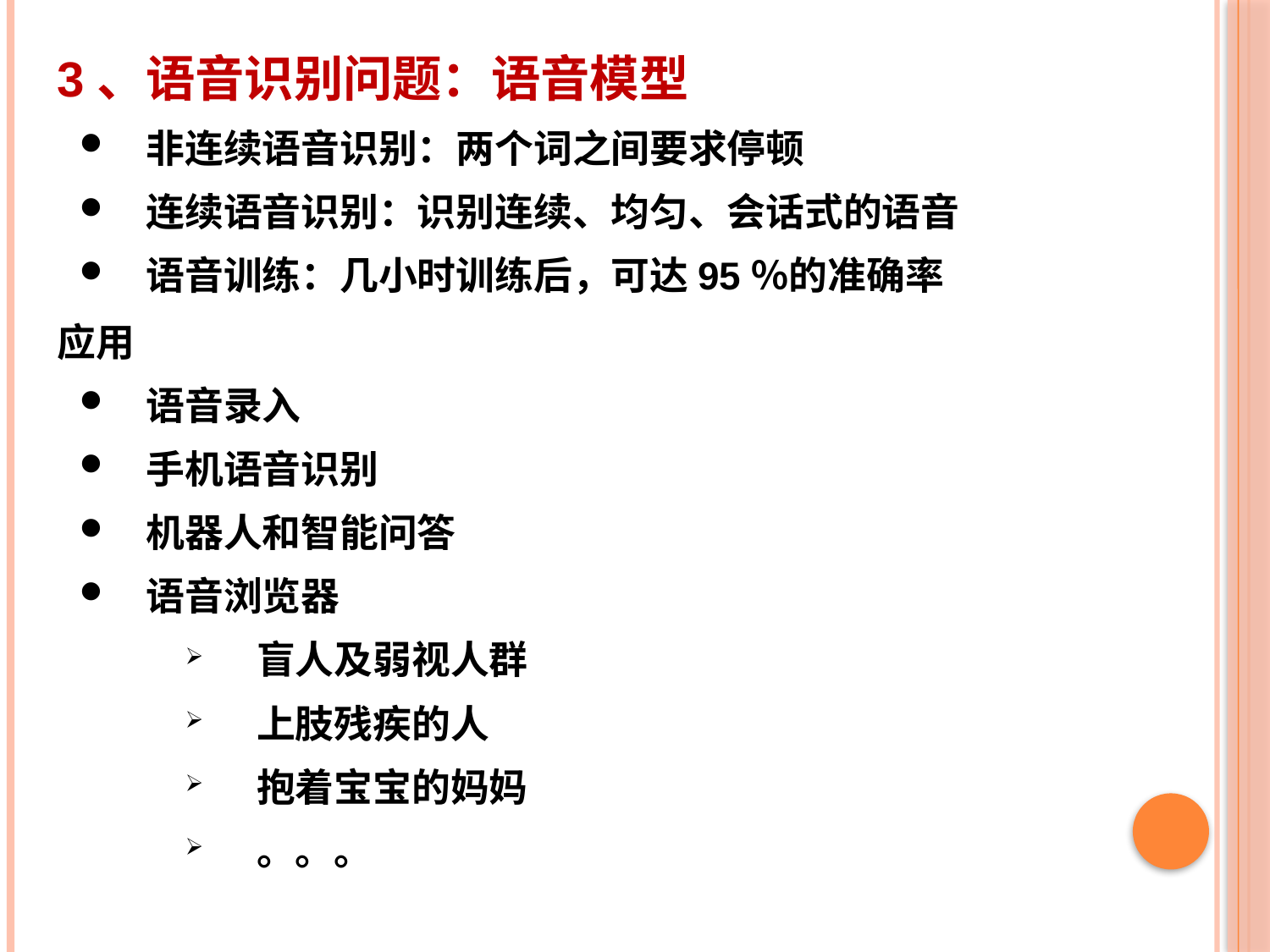

3、语音识别问题：语音模型
非连续语音识别：两个词之间要求停顿
连续语音识别：识别连续、均匀、会话式的语音
语音训练：几小时训练后，可达95％的准确率
应用
语音录入
手机语音识别
机器人和智能问答
语音浏览器
盲人及弱视人群
上肢残疾的人
抱着宝宝的妈妈
。。。